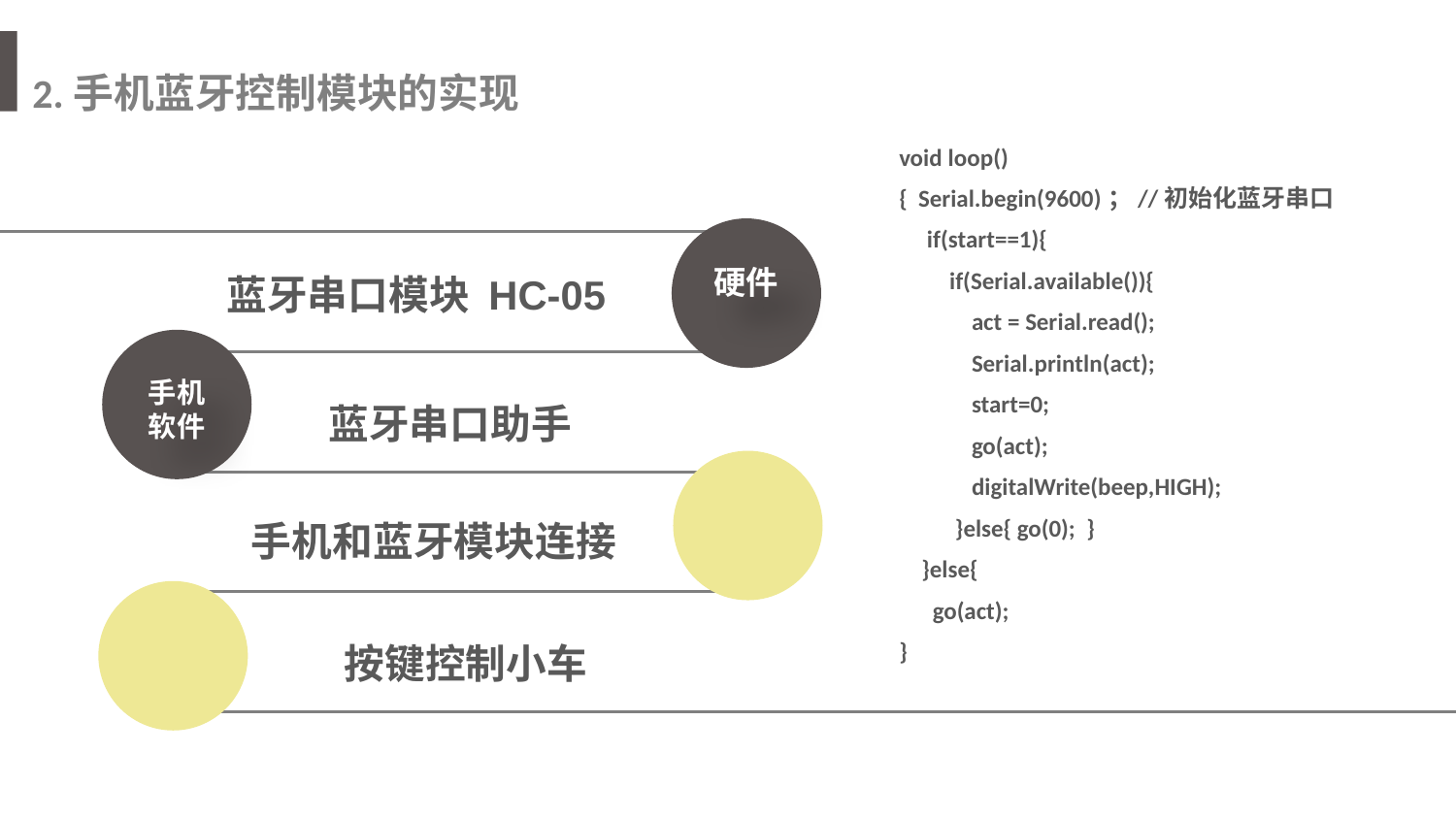

2.手机蓝牙控制模块的实现
void loop()
{  Serial.begin(9600)；//初始化蓝牙串口
     if(start==1){
         if(Serial.available()){
             act = Serial.read();
             Serial.println(act);
             start=0;
             go(act);
             digitalWrite(beep,HIGH);
          }else{ go(0);  }
    }else{
      go(act);
}

硬件

蓝牙串口模块 HC-05

手机
软件

手机
软件
蓝牙串口助手

手机和蓝牙模块连接

按键控制小车